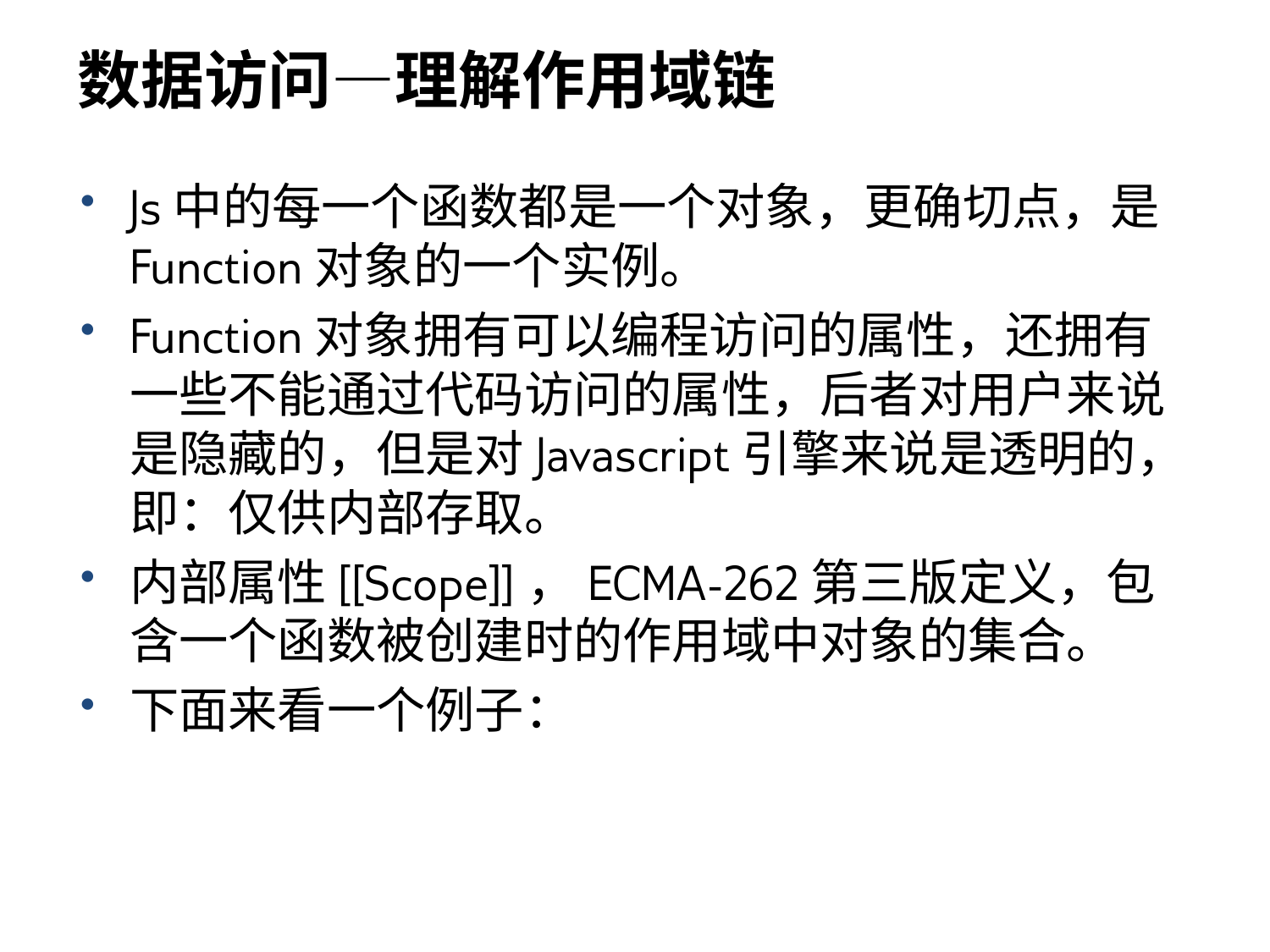

# 数据访问—理解作用域链
Js中的每一个函数都是一个对象，更确切点，是Function对象的一个实例。
Function对象拥有可以编程访问的属性，还拥有一些不能通过代码访问的属性，后者对用户来说是隐藏的，但是对Javascript引擎来说是透明的，即：仅供内部存取。
内部属性[[Scope]]，ECMA-262第三版定义，包含一个函数被创建时的作用域中对象的集合。
下面来看一个例子：
14